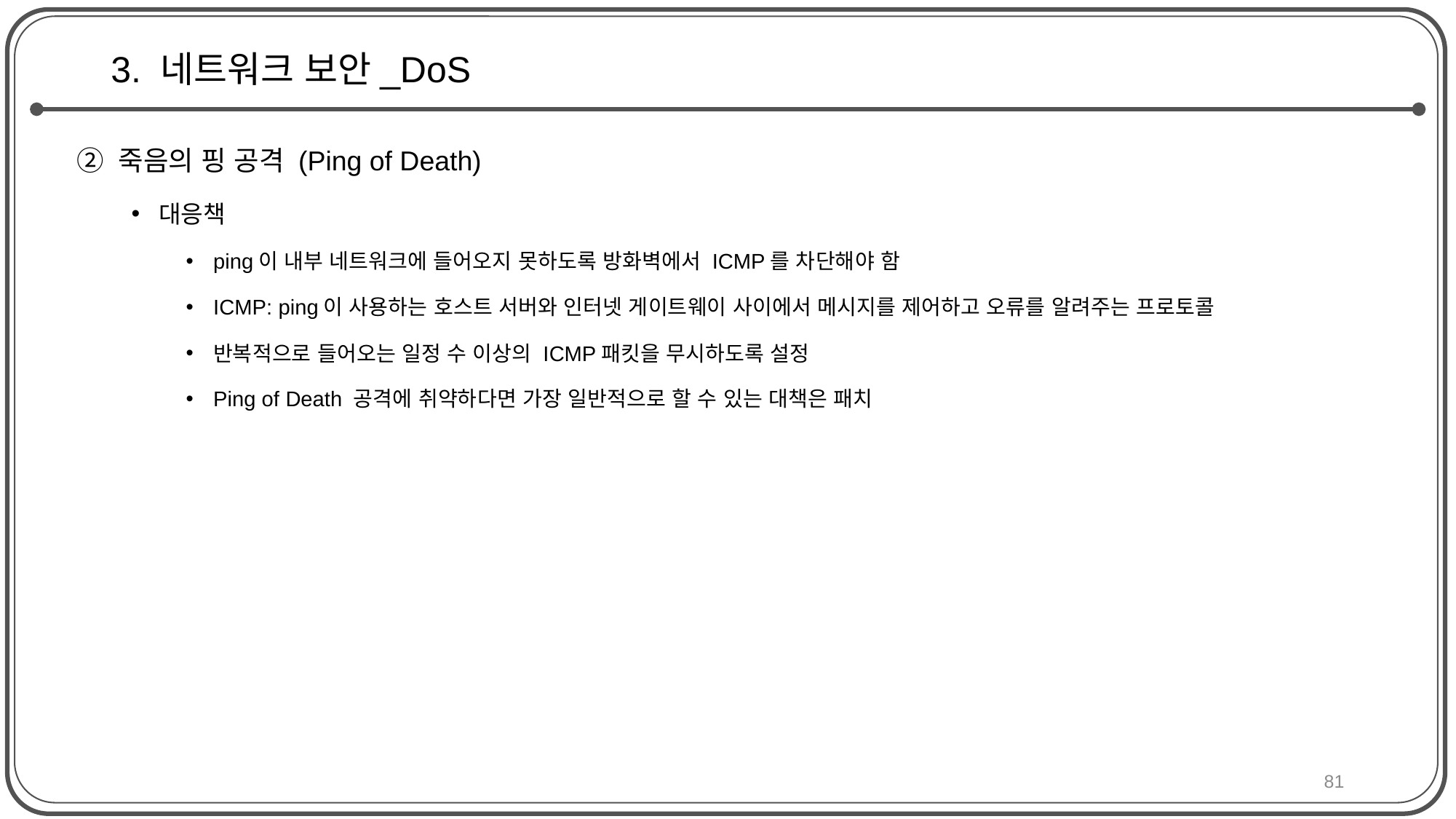

# 3. 네트워크 보안_DoS
② 죽음의 핑 공격 (Ping of Death)
대응책
ping이 내부 네트워크에 들어오지 못하도록 방화벽에서 ICMP를 차단해야 함
ICMP: ping이 사용하는 호스트 서버와 인터넷 게이트웨이 사이에서 메시지를 제어하고 오류를 알려주는 프로토콜
반복적으로 들어오는 일정 수 이상의 ICMP패킷을 무시하도록 설정
Ping of Death 공격에 취약하다면 가장 일반적으로 할 수 있는 대책은 패치

81